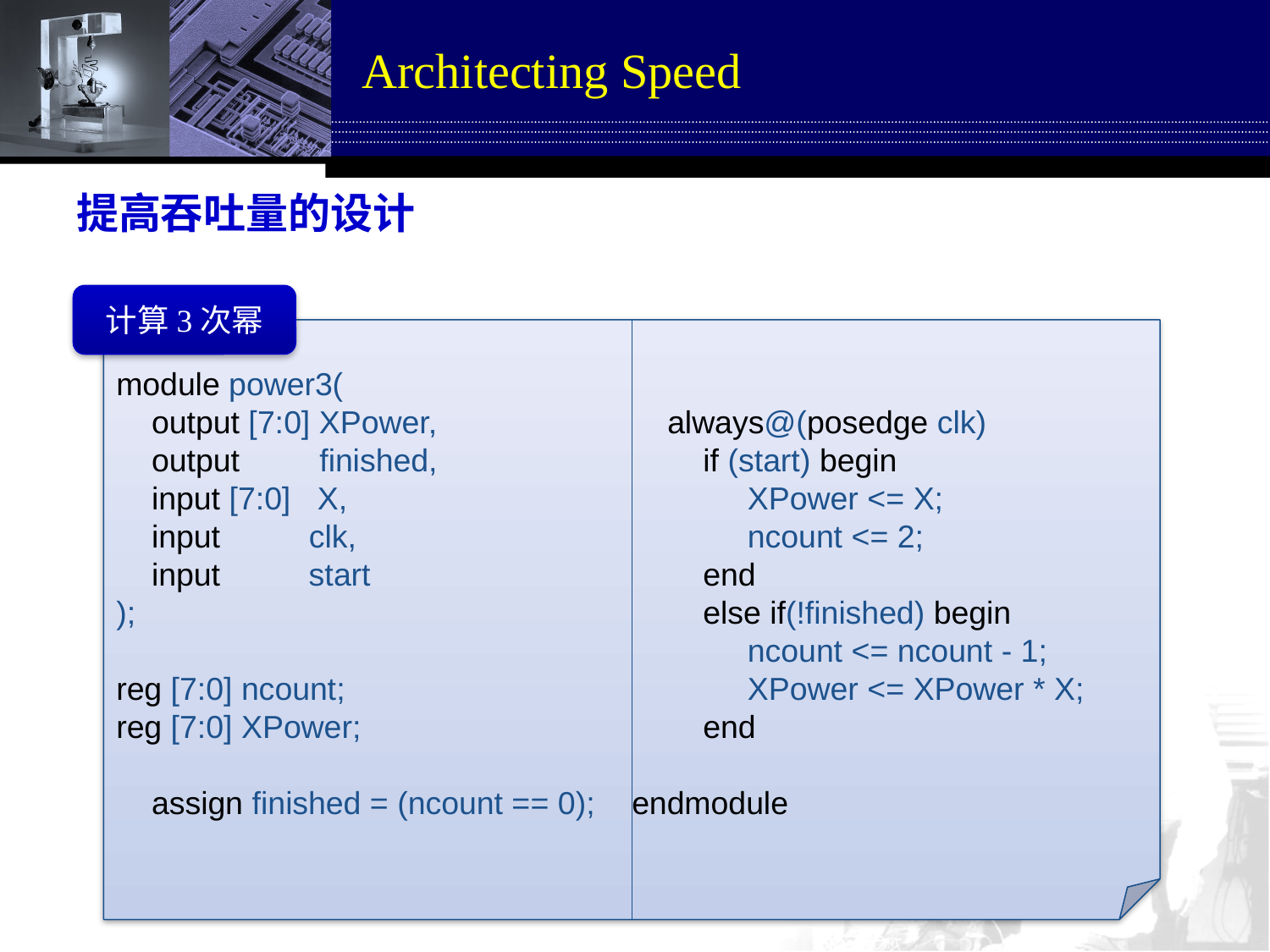

# Architecting Speed
提高吞吐量的设计

计算3次幂

module power3(
    output [7:0] XPower,
    output         finished,
    input [7:0]   X,
    input          clk,
    input          start
);

reg [7:0] ncount;
reg [7:0] XPower;

    assign finished = (ncount == 0);

    always@(posedge clk)
        if (start) begin
             XPower <= X;
             ncount <= 2;
        end
        else if(!finished) begin
             ncount <= ncount - 1;
             XPower <= XPower * X;
        end

endmodule